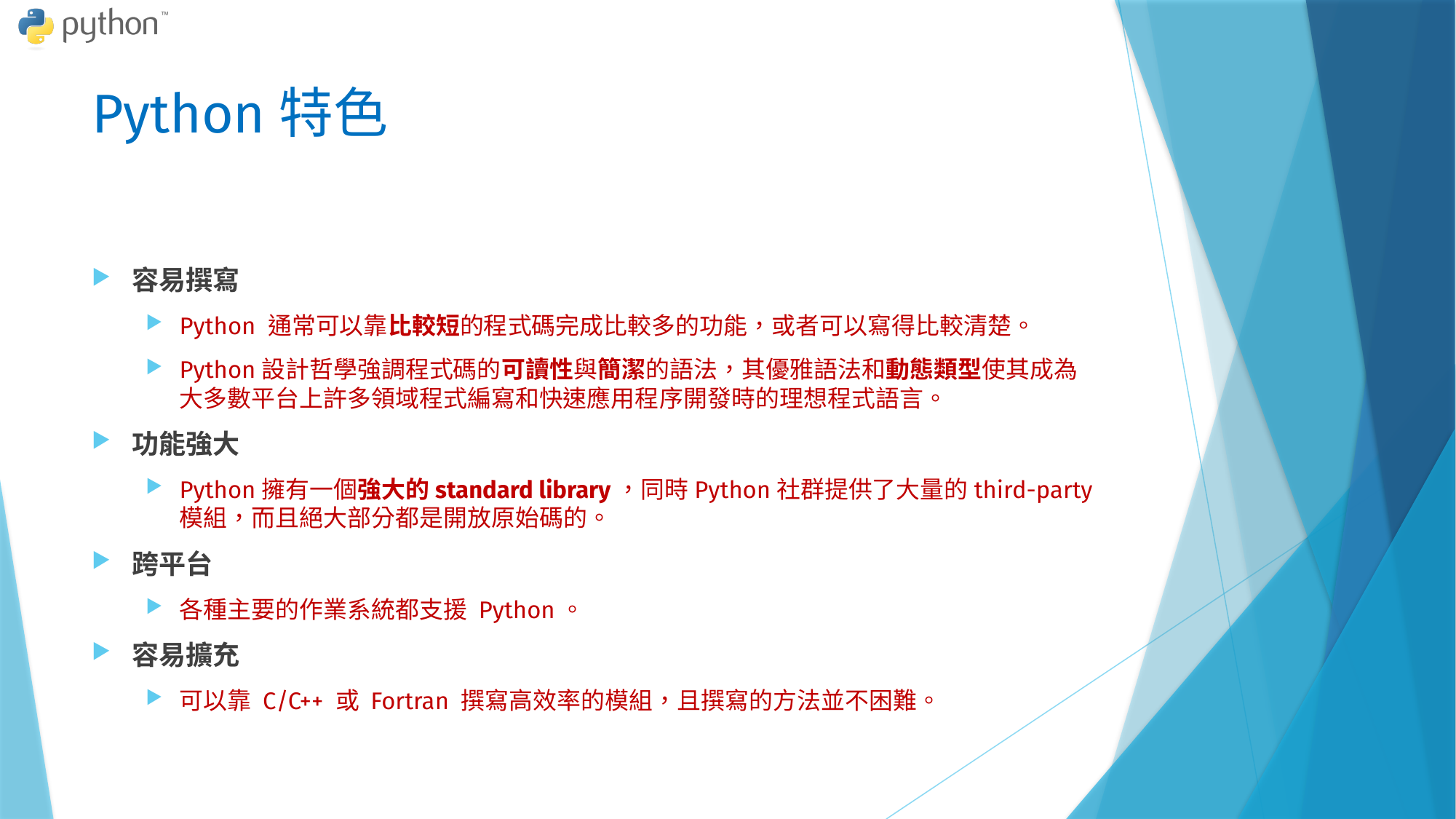

# Python特色
容易撰寫
Python 通常可以靠比較短的程式碼完成比較多的功能，或者可以寫得比較清楚。
Python設計哲學強調程式碼的可讀性與簡潔的語法，其優雅語法和動態類型使其成為大多數平台上許多領域程式編寫和快速應用程序開發時的理想程式語言。
功能強大
Python擁有一個強大的standard library，同時Python社群提供了大量的third-party模組，而且絕大部分都是開放原始碼的。
跨平台
各種主要的作業系統都支援 Python。
容易擴充
可以靠 C/C++ 或 Fortran 撰寫高效率的模組，且撰寫的方法並不困難。